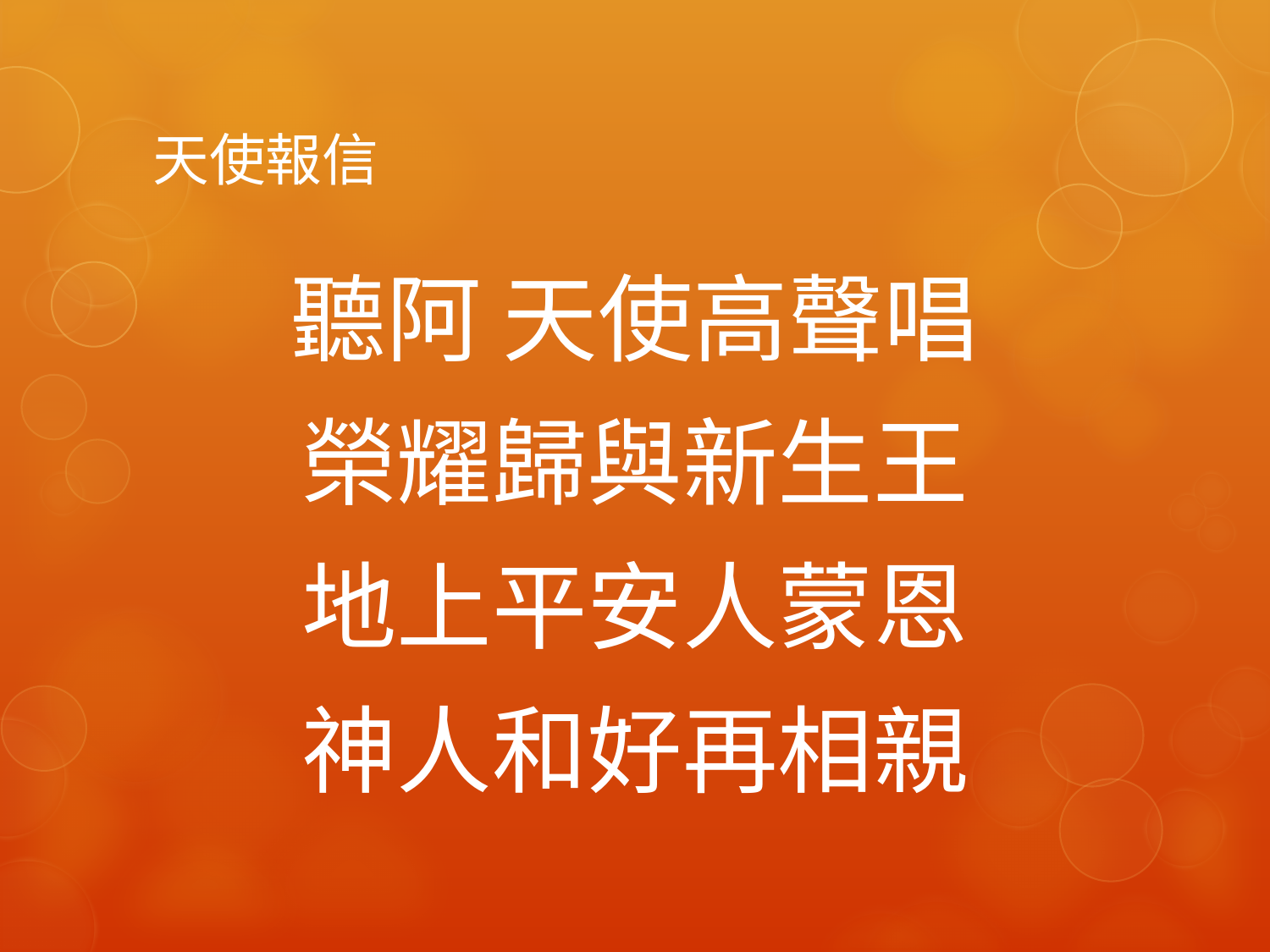

# 天使報信
聽阿 天使高聲唱
榮耀歸與新生王
地上平安人蒙恩
神人和好再相親